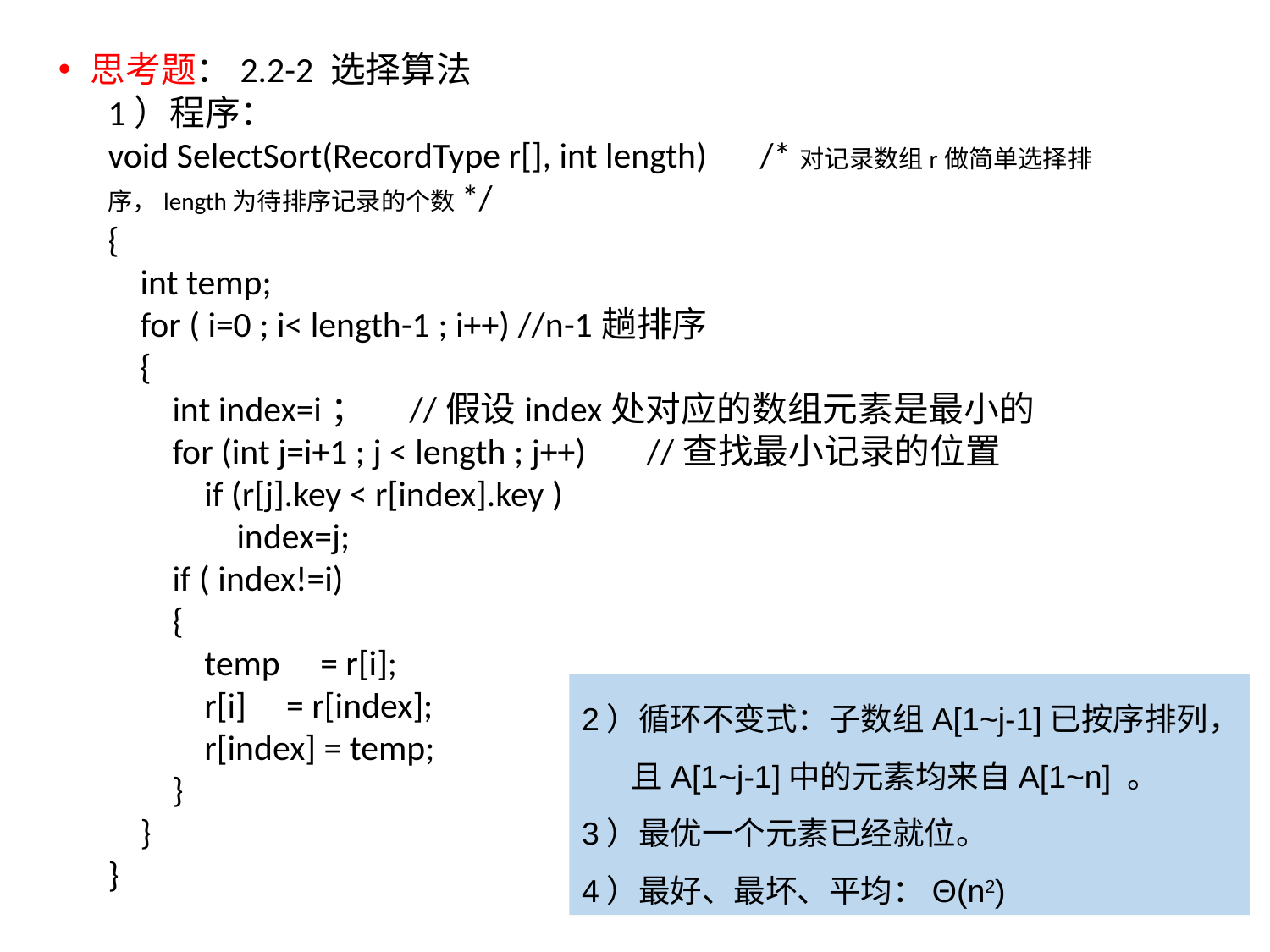

思考题：2.2-2 选择算法
1）程序：
void SelectSort(RecordType r[], int length)　/*对记录数组r做简单选择排序，length为待排序记录的个数*/
{
    int temp;
    for ( i=0 ; i< length-1 ; i++) //n-1趟排序
    {
        int index=i；　//假设index处对应的数组元素是最小的
        for (int j=i+1 ; j < length ; j++) 　//查找最小记录的位置
            if (r[j].key < r[index].key )
                index=j;
        if ( index!=i)
        {
            temp     = r[i];
            r[i]     = r[index];
            r[index] = temp;
        }
    }
}
2）循环不变式：子数组A[1~j-1]已按序排列，且A[1~j-1]中的元素均来自A[1~n] 。
3）最优一个元素已经就位。
4）最好、最坏、平均：Θ(n2)